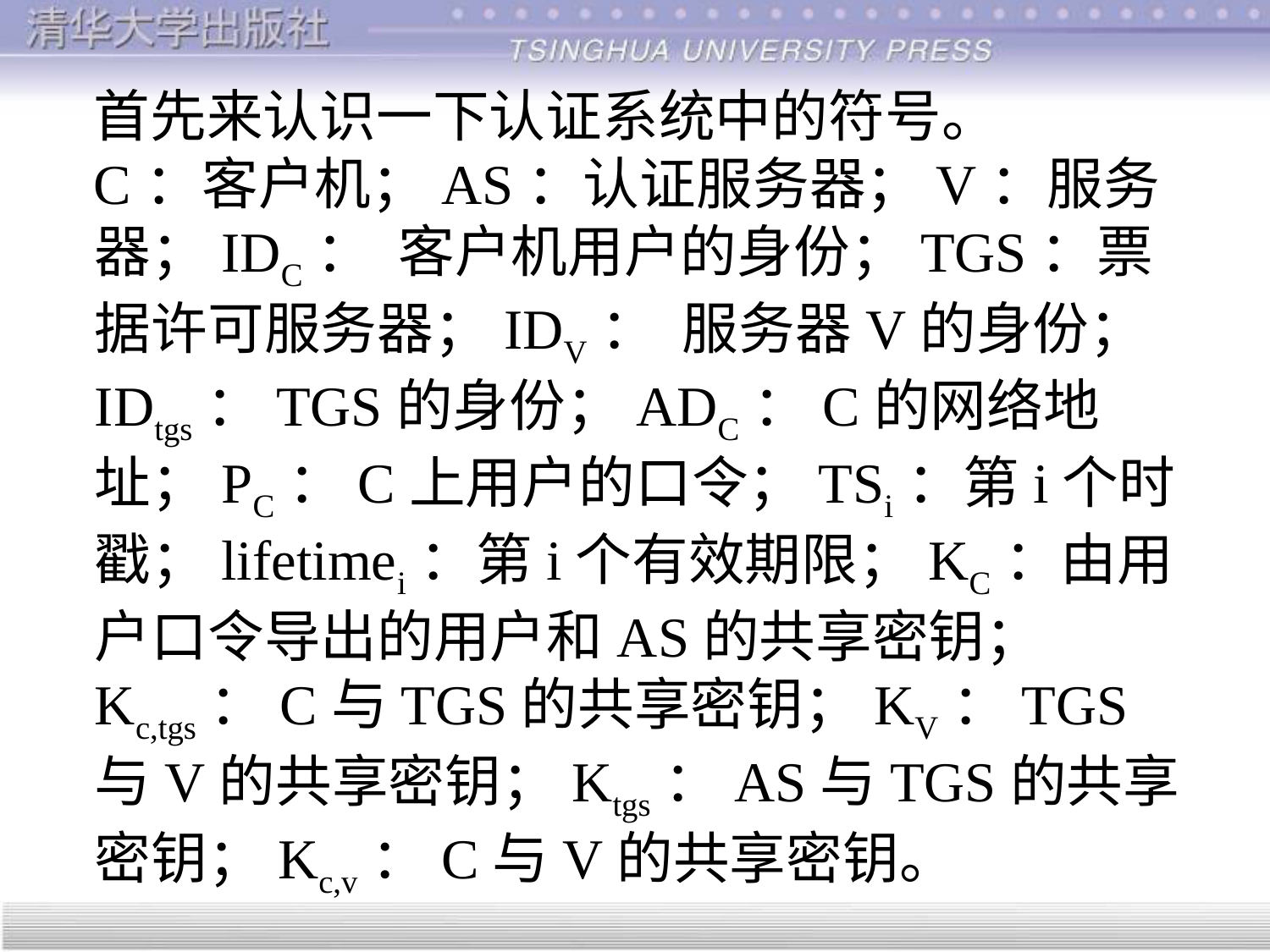

首先来认识一下认证系统中的符号。
C：客户机；AS：认证服务器；V：服务器；IDC：  客户机用户的身份；TGS：票据许可服务器；IDV：  服务器V的身份；IDtgs：TGS的身份；ADC：C的网络地址；PC：C上用户的口令；TSi：第i个时戳；lifetimei：第i个有效期限；KC：由用户口令导出的用户和AS的共享密钥；Kc,tgs：C与TGS的共享密钥；KV：TGS与V的共享密钥；Ktgs：AS与TGS的共享密钥；Kc,v：C与V的共享密钥。